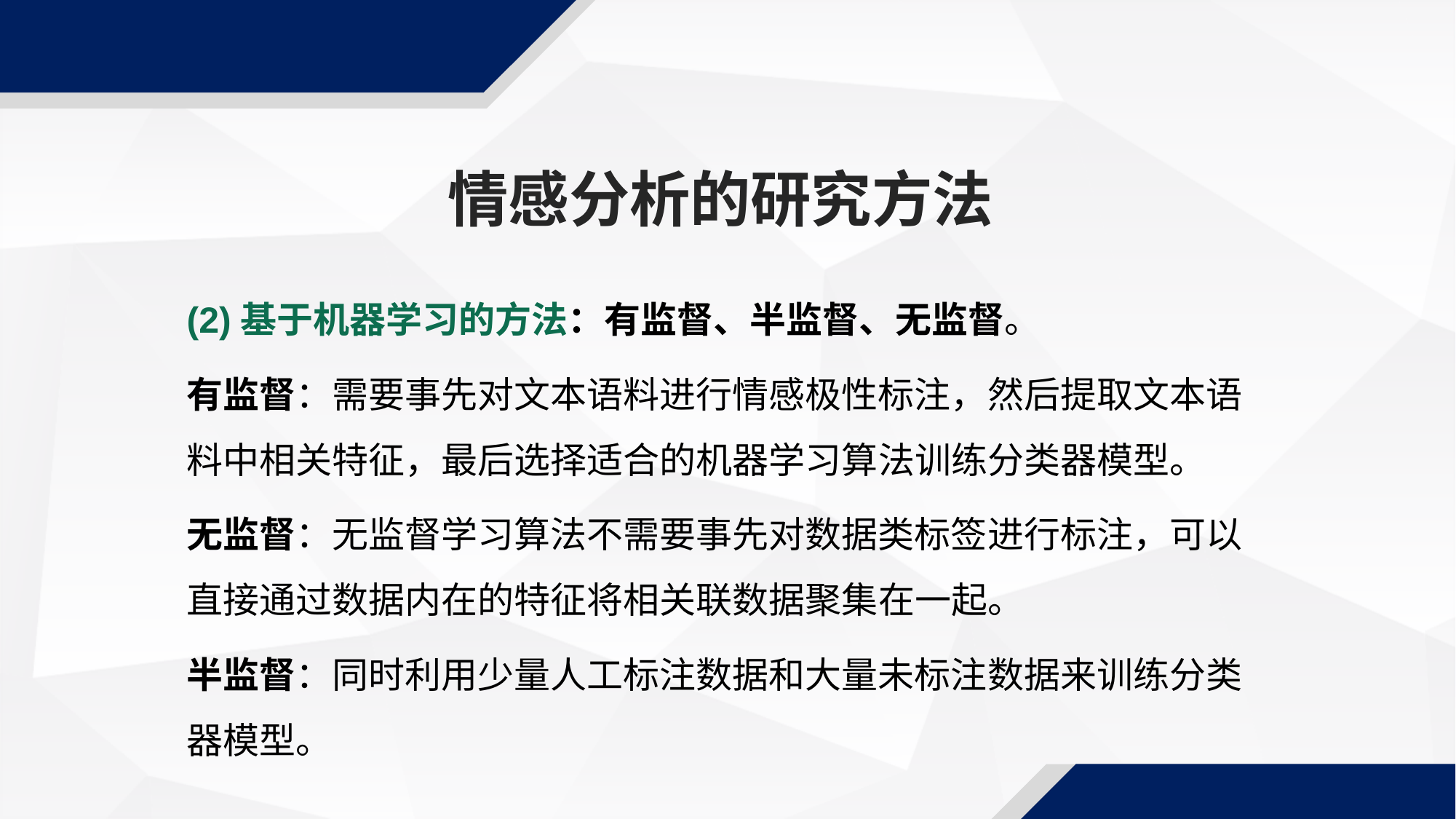

情感分析的研究方法
(2)基于机器学习的方法：有监督、半监督、无监督。
有监督：需要事先对文本语料进行情感极性标注，然后提取文本语料中相关特征，最后选择适合的机器学习算法训练分类器模型。
无监督：无监督学习算法不需要事先对数据类标签进行标注，可以直接通过数据内在的特征将相关联数据聚集在一起。
半监督：同时利用少量人工标注数据和大量未标注数据来训练分类器模型。